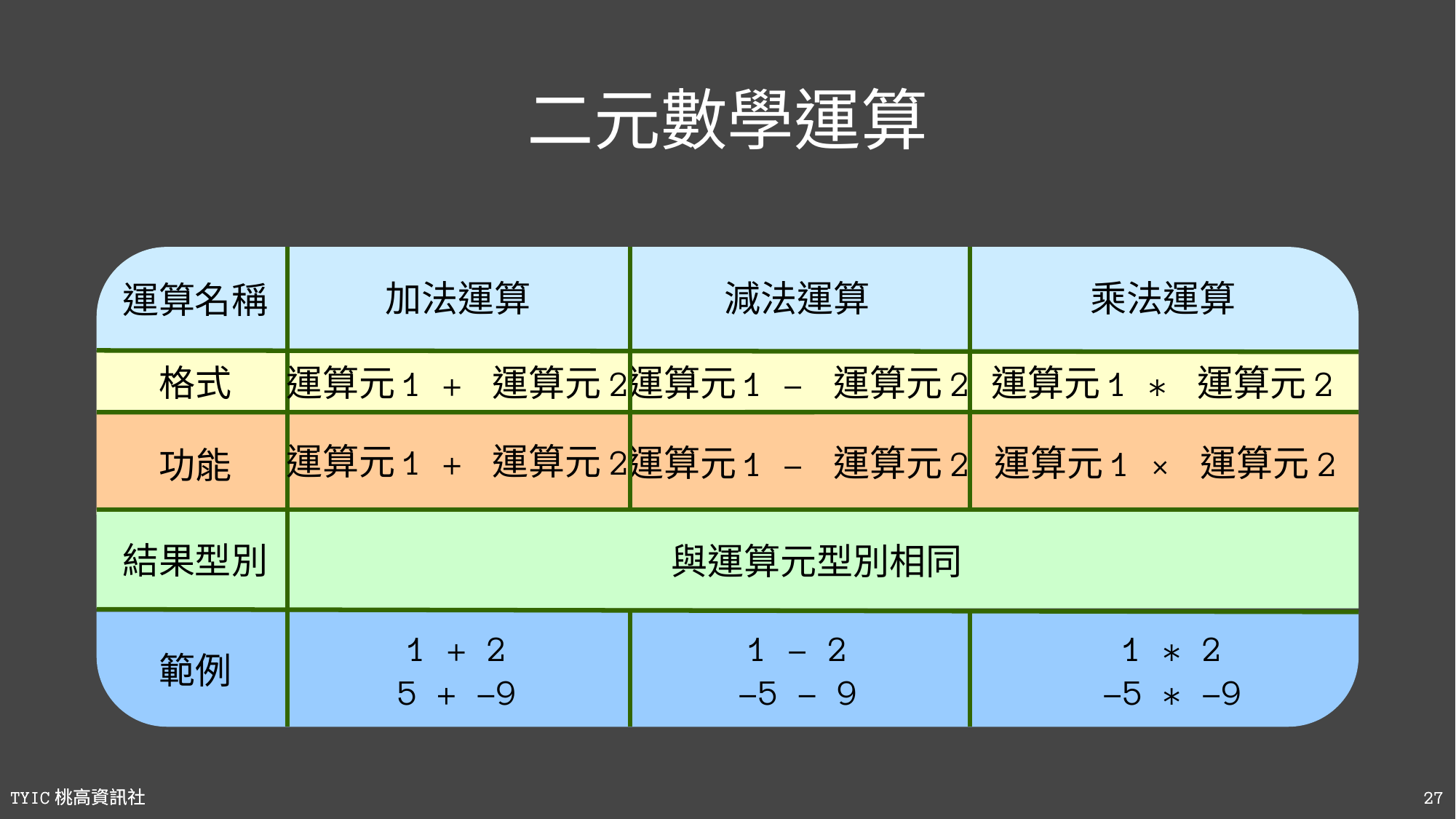

# 二元數學運算

加法運算
減法運算
乘法運算
運算名稱

運算元1 + 運算元2
運算元1 - 運算元2
運算元1 * 運算元2
格式

運算元1 + 運算元2
運算元1 - 運算元2
運算元1 × 運算元2
功能

結果型別
與運算元型別相同

1 + 2
5 + -9
1 - 2
-5 - 9
1 * 2
-5 * -9
範例